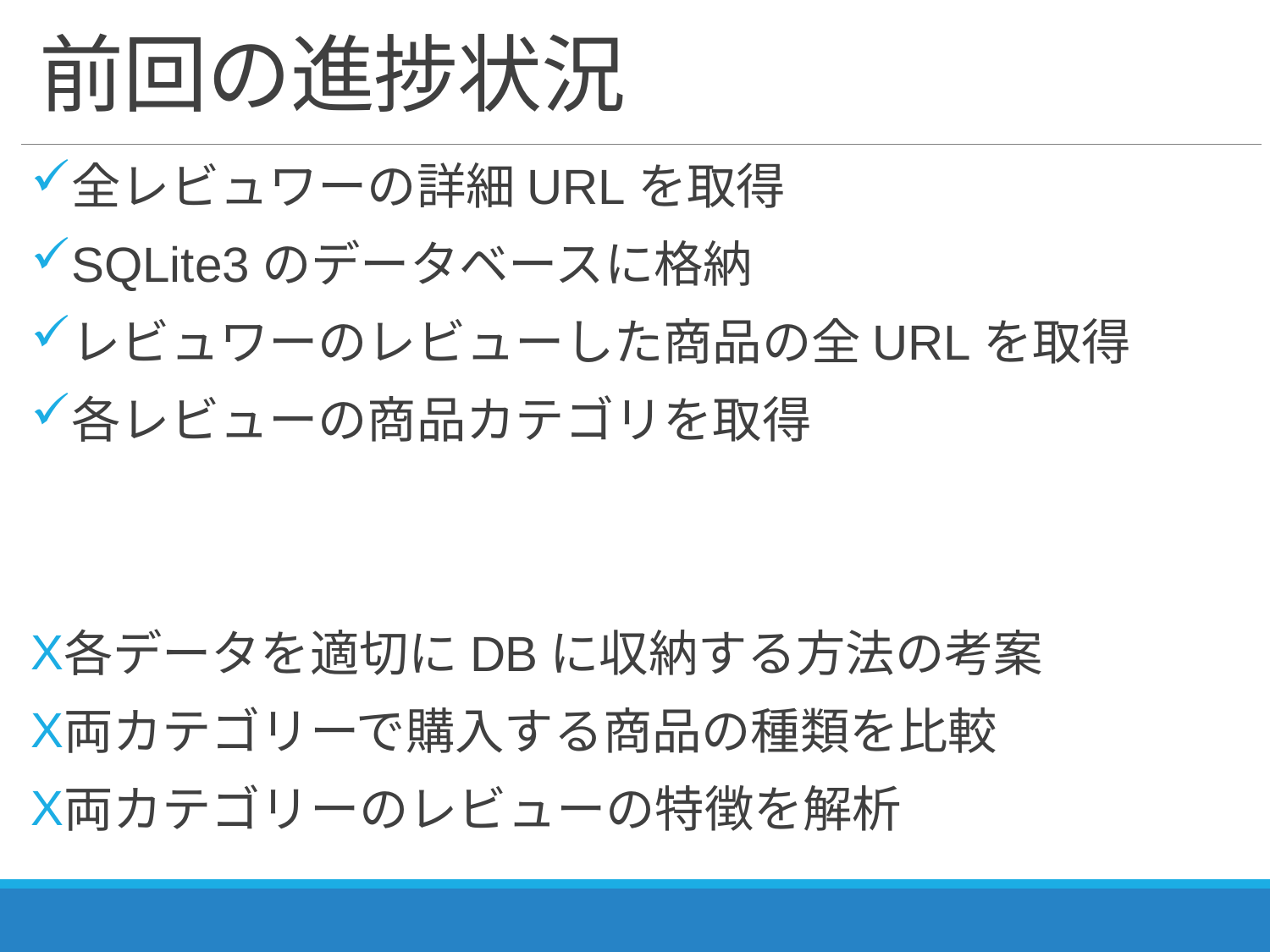

# 前回の進捗状況
全レビュワーの詳細URLを取得
SQLite3のデータベースに格納
レビュワーのレビューした商品の全URLを取得
各レビューの商品カテゴリを取得

各データを適切にDBに収納する方法の考案
両カテゴリーで購入する商品の種類を比較
両カテゴリーのレビューの特徴を解析